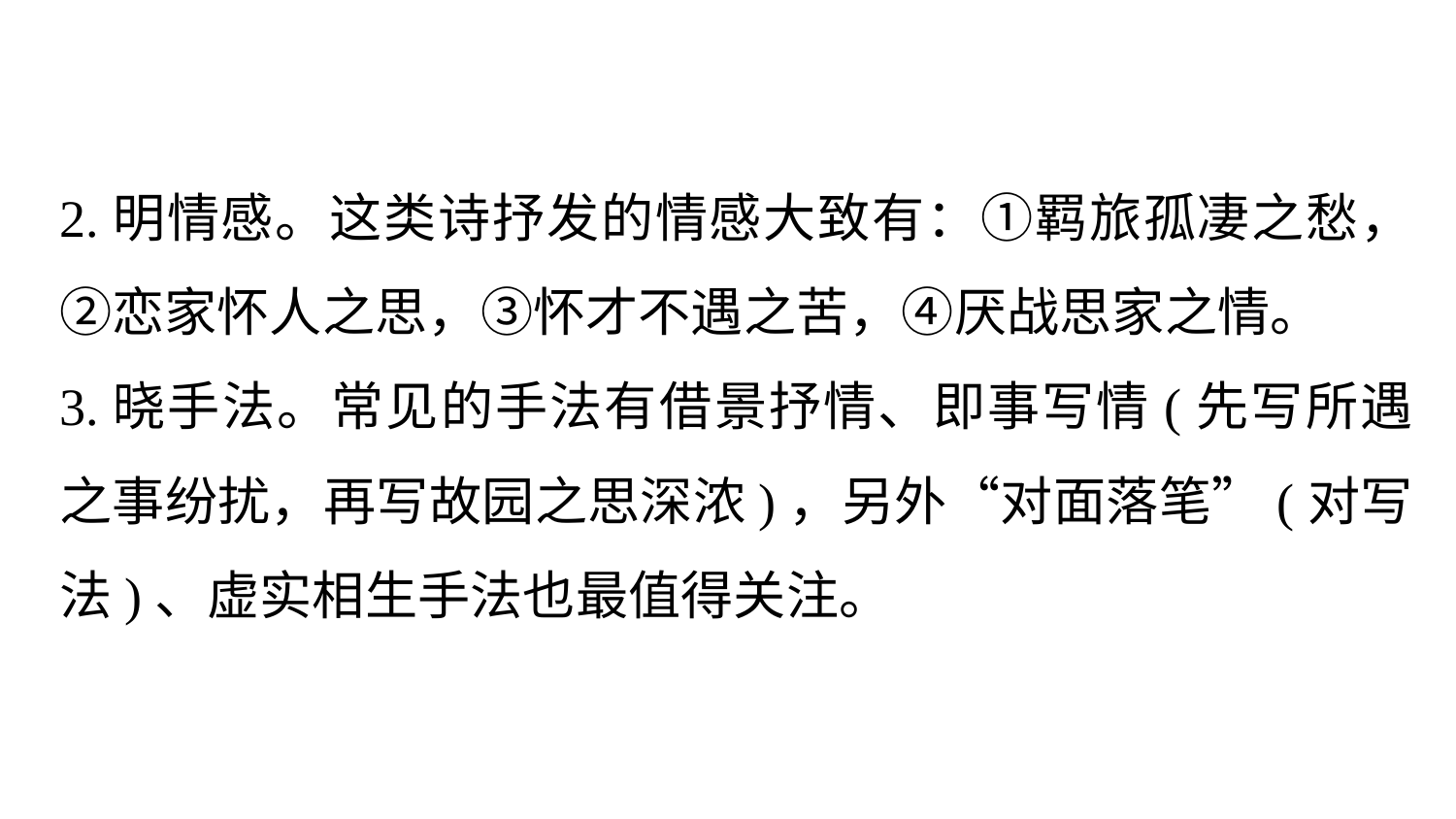

2.明情感。这类诗抒发的情感大致有：①羁旅孤凄之愁，②恋家怀人之思，③怀才不遇之苦，④厌战思家之情。
3.晓手法。常见的手法有借景抒情、即事写情(先写所遇之事纷扰，再写故园之思深浓)，另外“对面落笔”(对写法)、虚实相生手法也最值得关注。